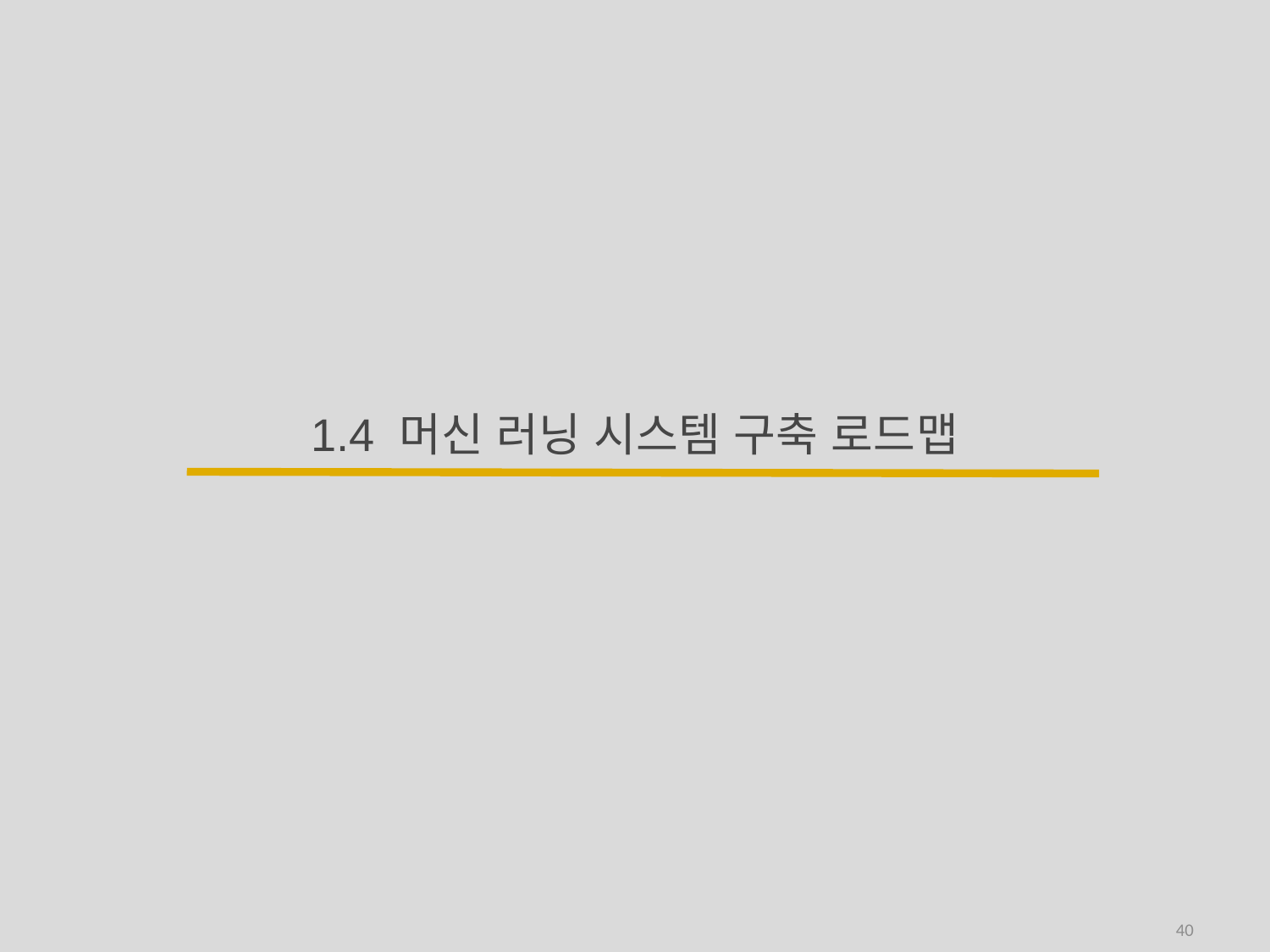

# 1.4 머신 러닝 시스템 구축 로드맵
40